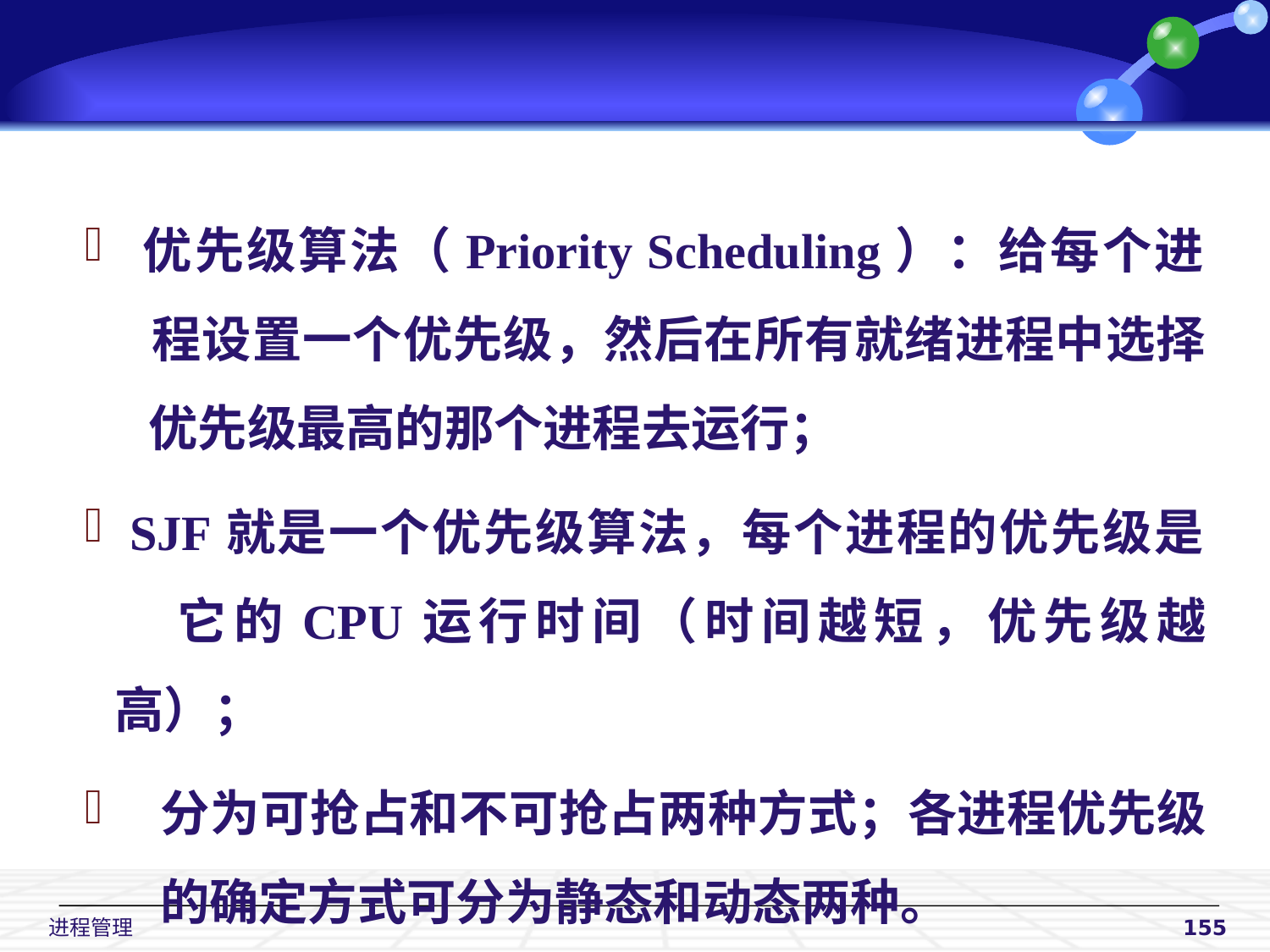

优先级算法（Priority Scheduling）：给每个进
   程设置一个优先级，然后在所有就绪进程中选择
   优先级最高的那个进程去运行；
 SJF就是一个优先级算法，每个进程的优先级是
   它的CPU运行时间（时间越短，优先级越高）；
分为可抢占和不可抢占两种方式；各进程优先级的确定方式可分为静态和动态两种。
   进程管理
155